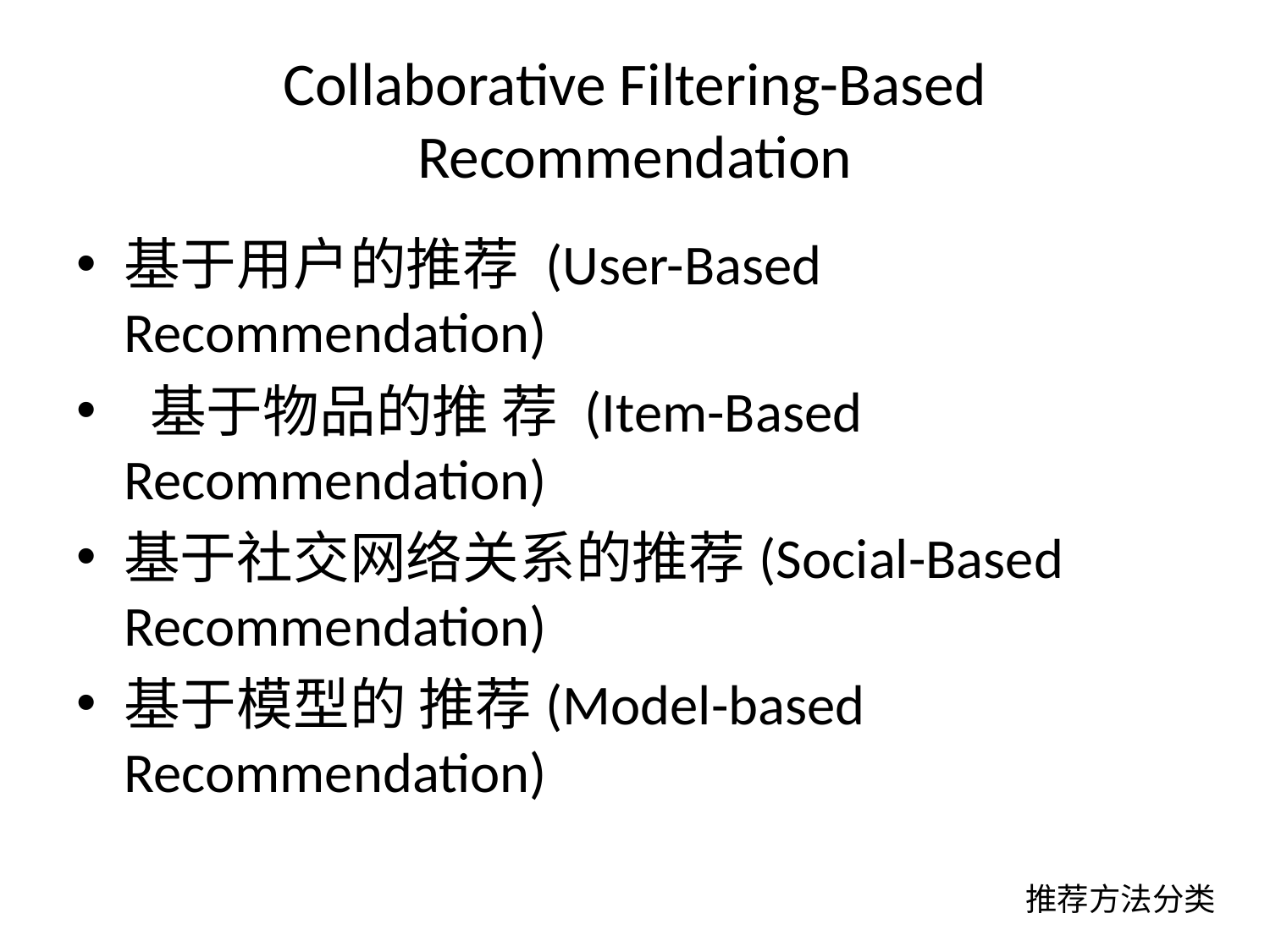

# Collaborative Filtering-Based Recommendation
基于用户的推荐 (User-Based Recommendation)
 基于物品的推 荐 (Item-Based Recommendation)
基于社交网络关系的推荐(Social-Based Recommendation)
基于模型的 推荐(Model-based Recommendation)
推荐方法分类